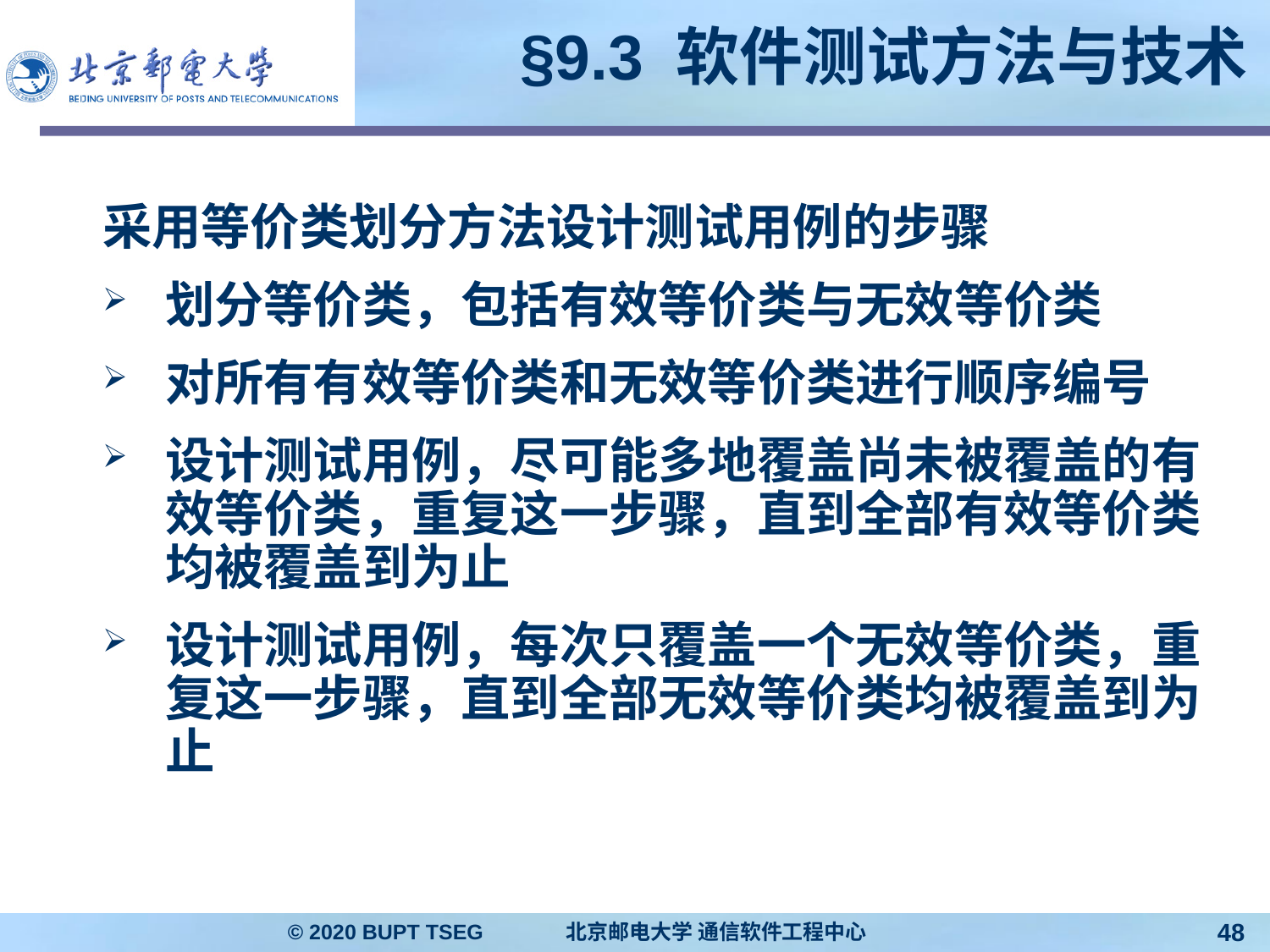

# §9.3 软件测试方法与技术
采用等价类划分方法设计测试用例的步骤
划分等价类，包括有效等价类与无效等价类
对所有有效等价类和无效等价类进行顺序编号
设计测试用例，尽可能多地覆盖尚未被覆盖的有效等价类，重复这一步骤，直到全部有效等价类均被覆盖到为止
设计测试用例，每次只覆盖一个无效等价类，重复这一步骤，直到全部无效等价类均被覆盖到为止
© 2020 BUPT TSEG             北京邮电大学 通信软件工程中心